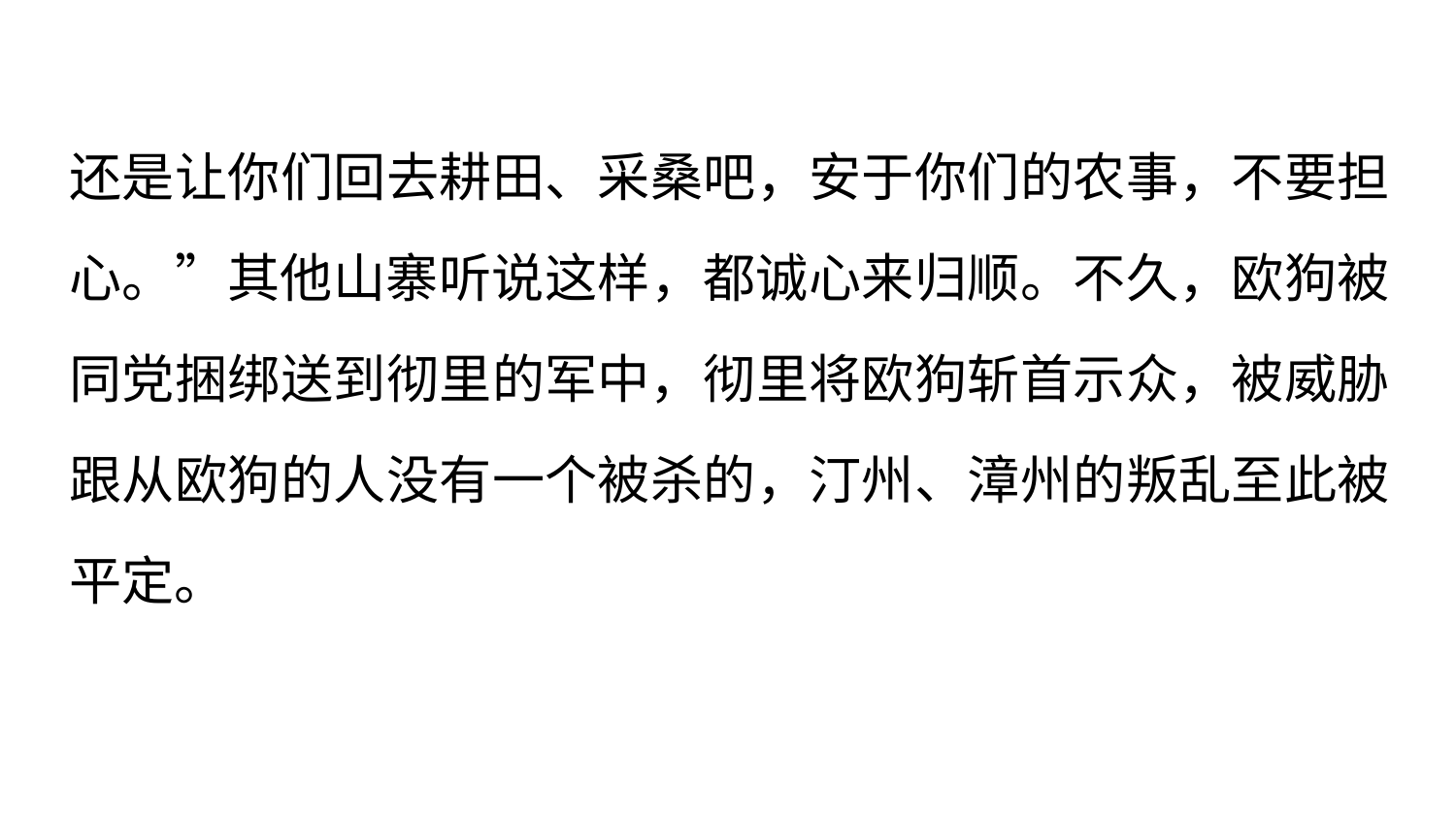

还是让你们回去耕田、采桑吧，安于你们的农事，不要担心。”其他山寨听说这样，都诚心来归顺。不久，欧狗被同党捆绑送到彻里的军中，彻里将欧狗斩首示众，被威胁跟从欧狗的人没有一个被杀的，汀州、漳州的叛乱至此被平定。